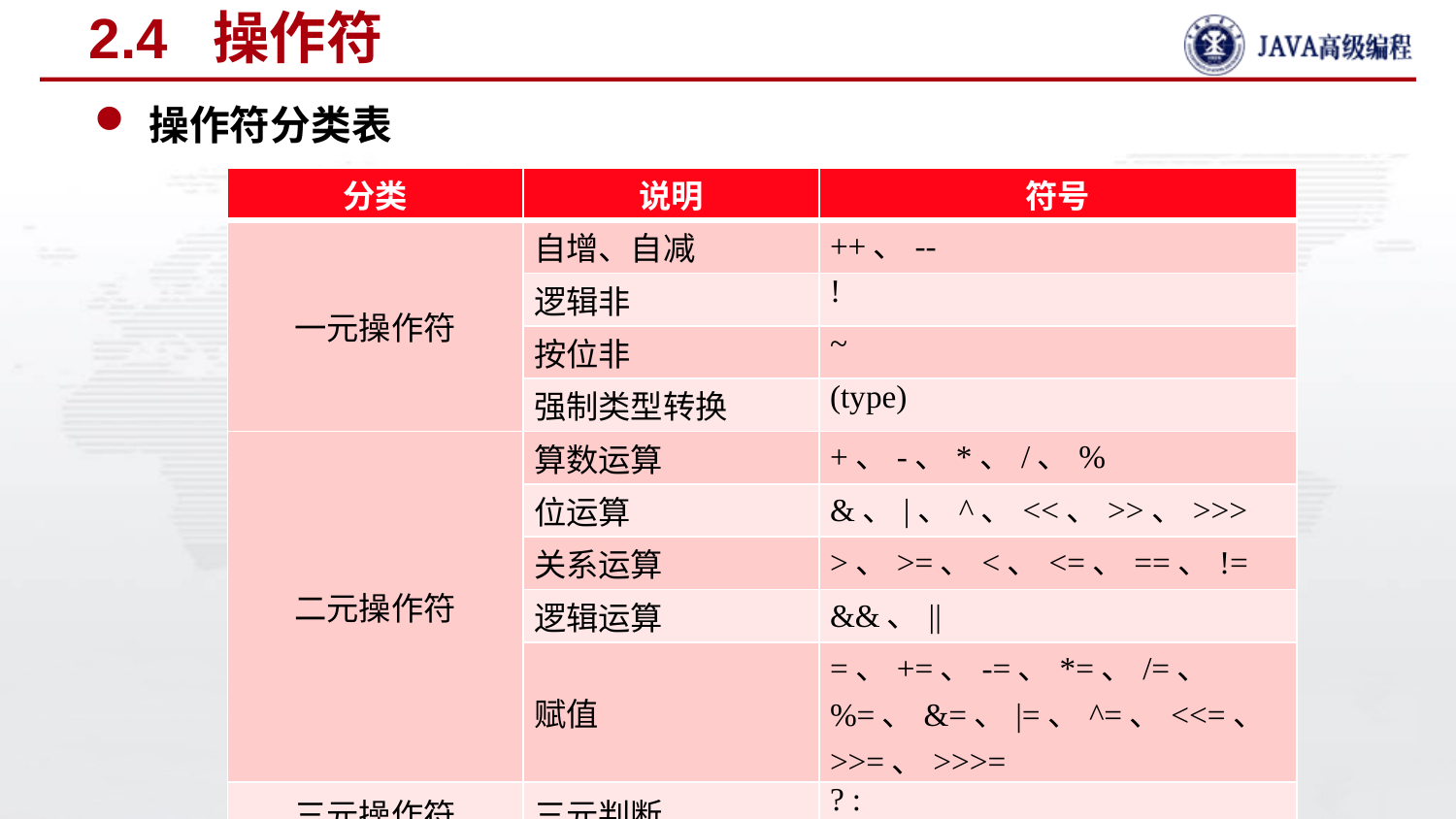

# 2.4  操作符
操作符分类表
| 分类 | 说明 | 符号 |
| --- | --- | --- |
| 一元操作符 | 自增、自减 | ++、-- |
|  | 逻辑非 | ! |
|  | 按位非 | ~ |
|  | 强制类型转换 | (type) |
| 二元操作符 | 算数运算 | +、-、\*、/、% |
|  | 位运算 | &、|、^、<<、>>、>>> |
|  | 关系运算 | >、>=、<、<=、==、!= |
|  | 逻辑运算 | &&、|| |
|  | 赋值 | =、+=、-=、\*=、/=、%=、&=、|=、^=、<<=、>>=、>>>= |
| 三元操作符 | 三元判断 | ? : |